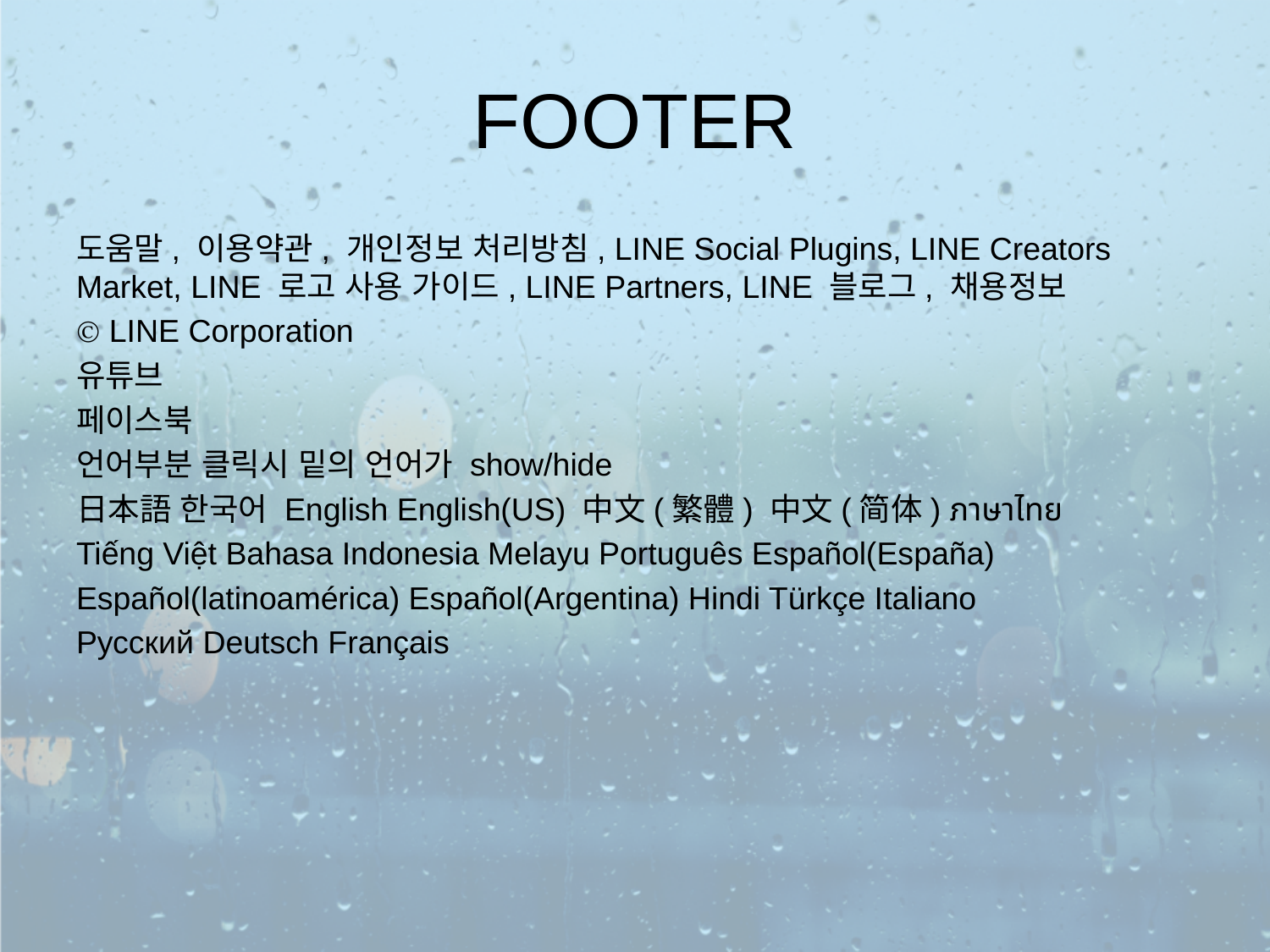

# FOOTER
도움말, 이용약관, 개인정보 처리방침, LINE Social Plugins, LINE Creators Market, LINE 로고 사용 가이드, LINE Partners, LINE 블로그, 채용정보
Ⓒ LINE Corporation
유튜브
페이스북
언어부분 클릭시 밑의 언어가 show/hide
日本語 한국어 English English(US) 中文(繁體) 中文(简体) ภาษาไทย
Tiếng Việt Bahasa Indonesia Melayu Português Español(España)
Español(latinoamérica) Español(Argentina) Hindi Türkçe Italiano
Русский Deutsch Français